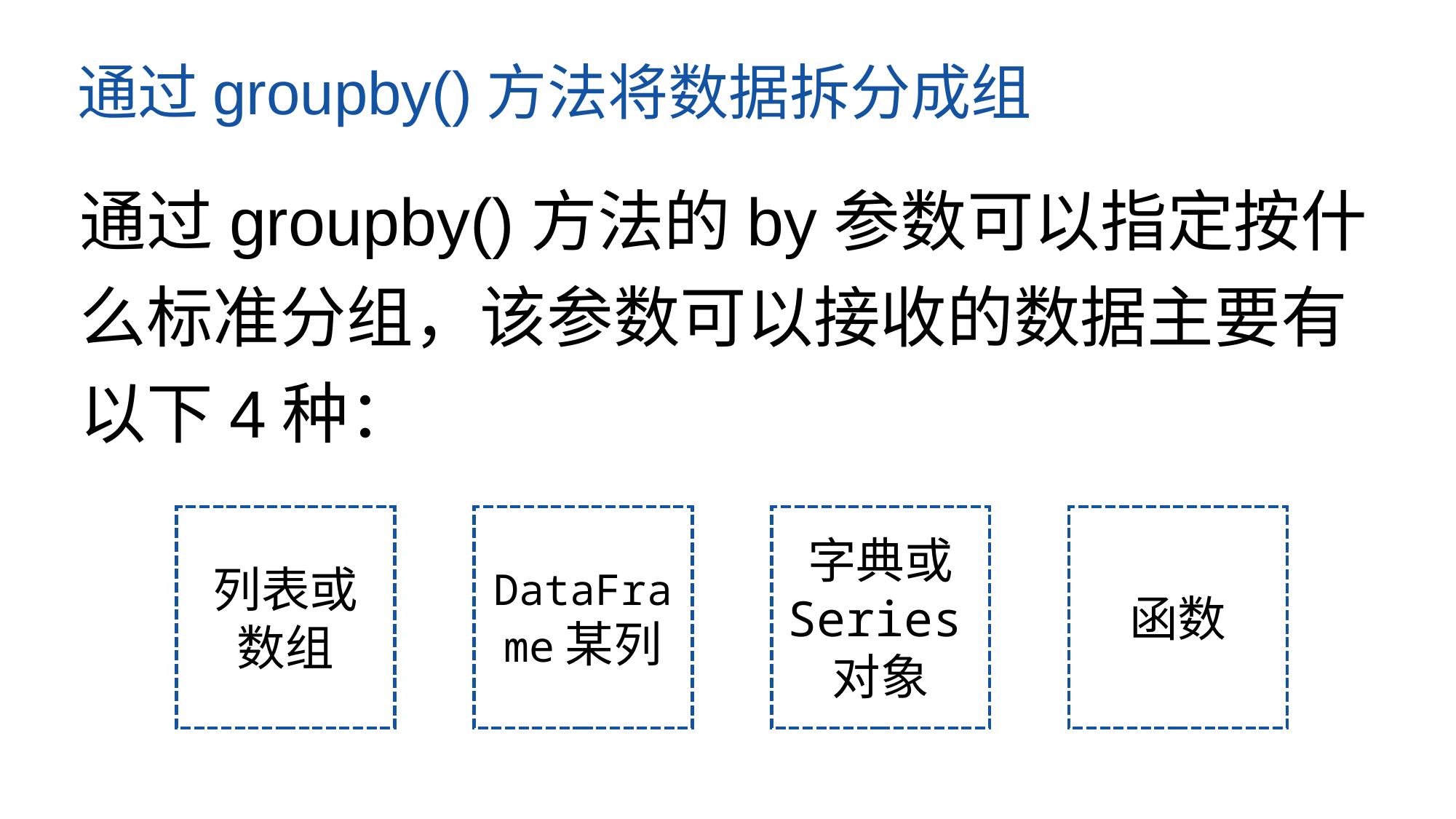

通过groupby()方法将数据拆分成组
通过groupby()方法的by参数可以指定按什么标准分组，该参数可以接收的数据主要有以下4种：
列表或
数组
DataFrame某列
字典或
Series对象
函数